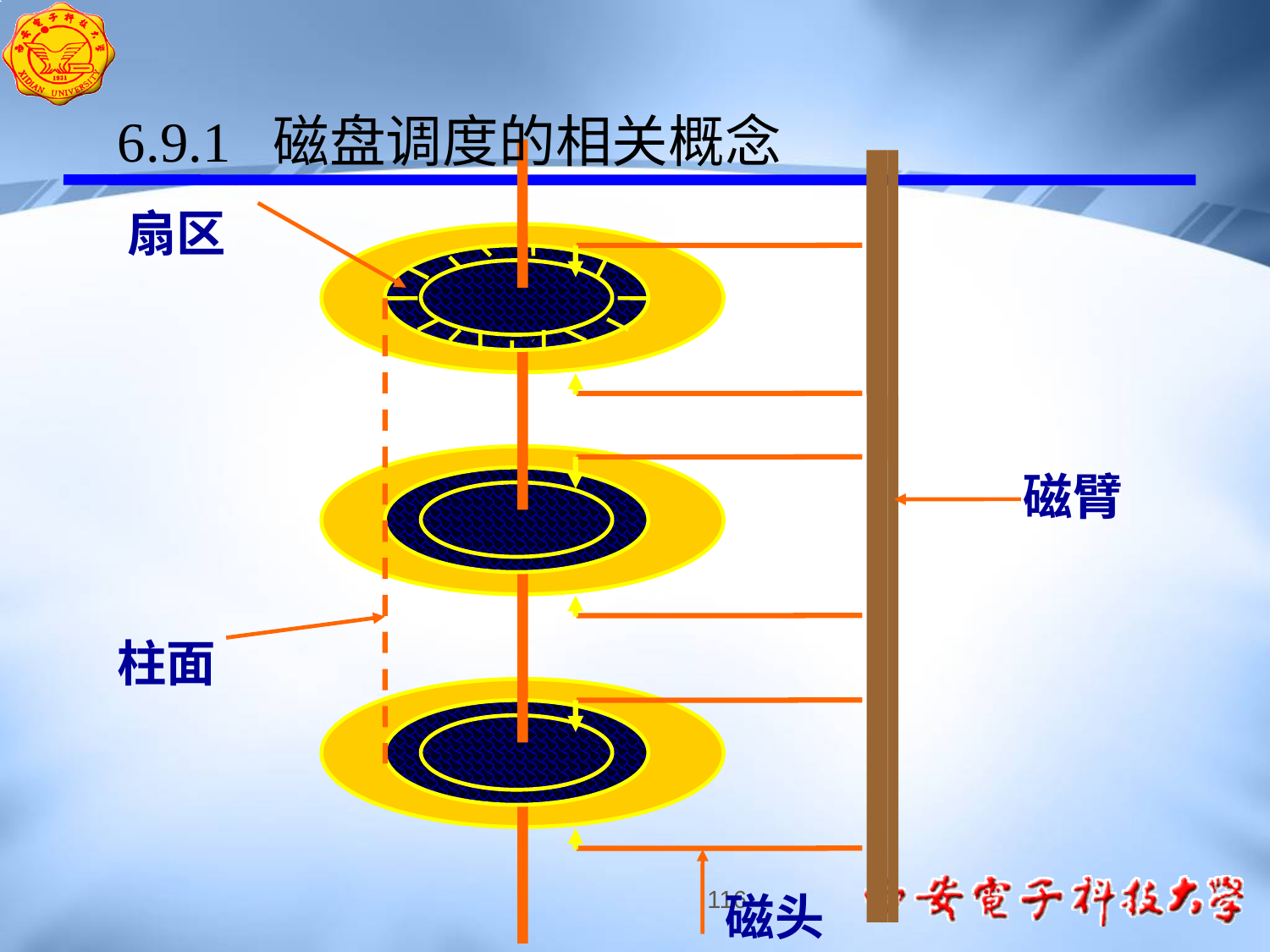

6.9.1  磁盘调度的相关概念

扇区

磁臂

柱面

116
磁头